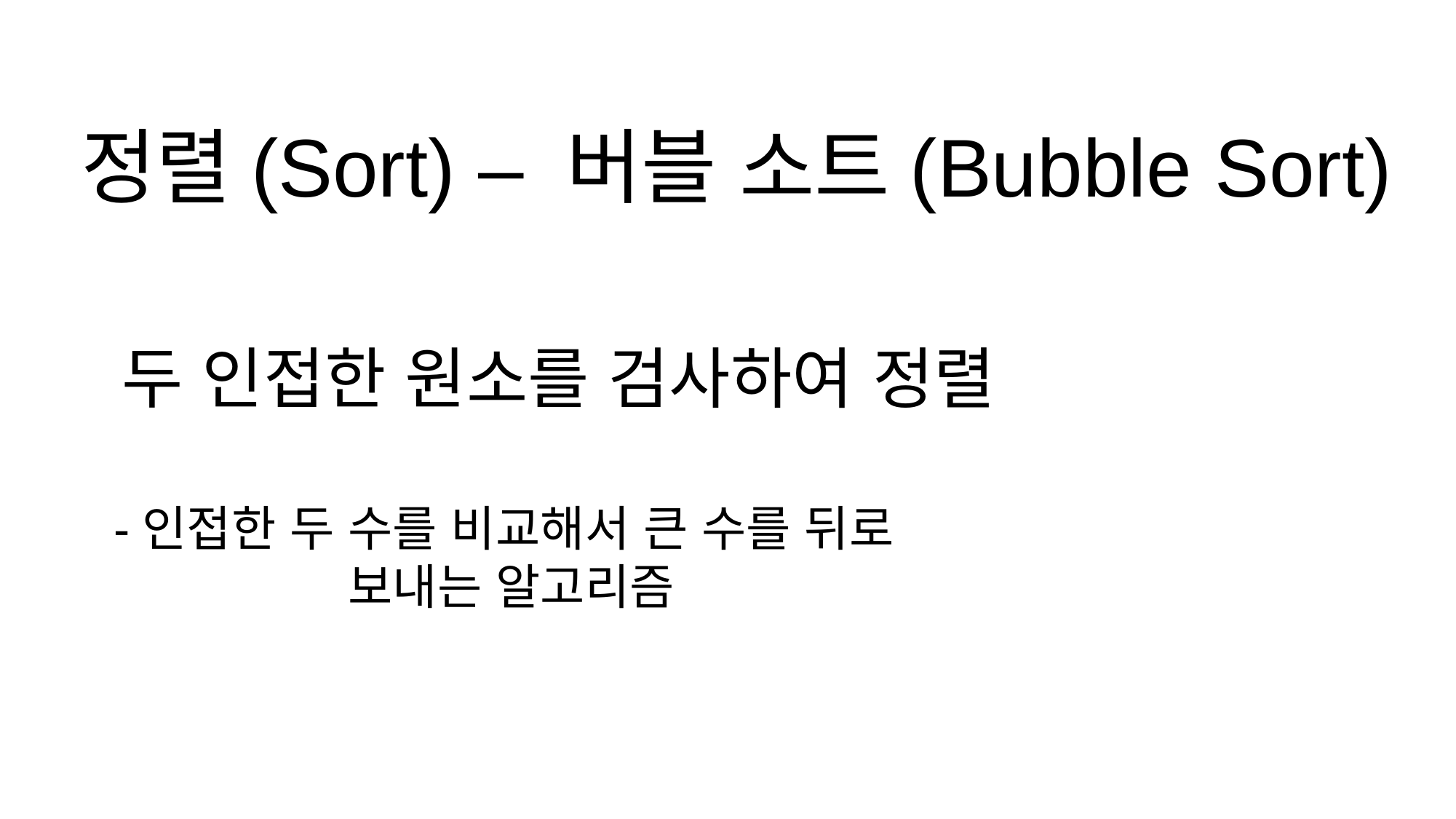

정렬(Sort) – 버블 소트(Bubble Sort)
두 인접한 원소를 검사하여 정렬
-인접한 두 수를 비교해서 큰 수를 뒤로
보내는 알고리즘